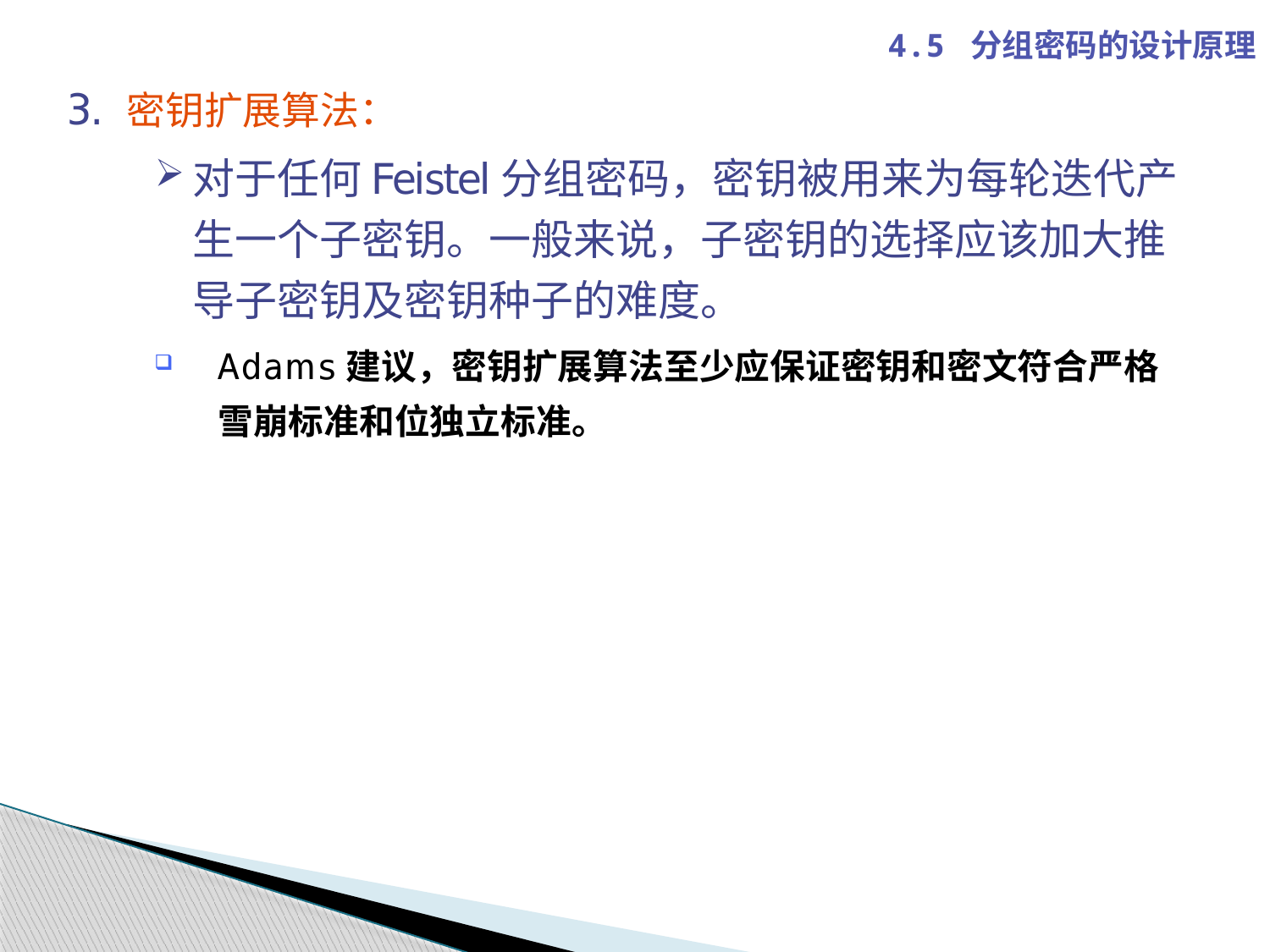

4.5 分组密码的设计原理
3. 密钥扩展算法：
对于任何Feistel分组密码，密钥被用来为每轮迭代产生一个子密钥。一般来说，子密钥的选择应该加大推导子密钥及密钥种子的难度。
Adams建议，密钥扩展算法至少应保证密钥和密文符合严格雪崩标准和位独立标准。